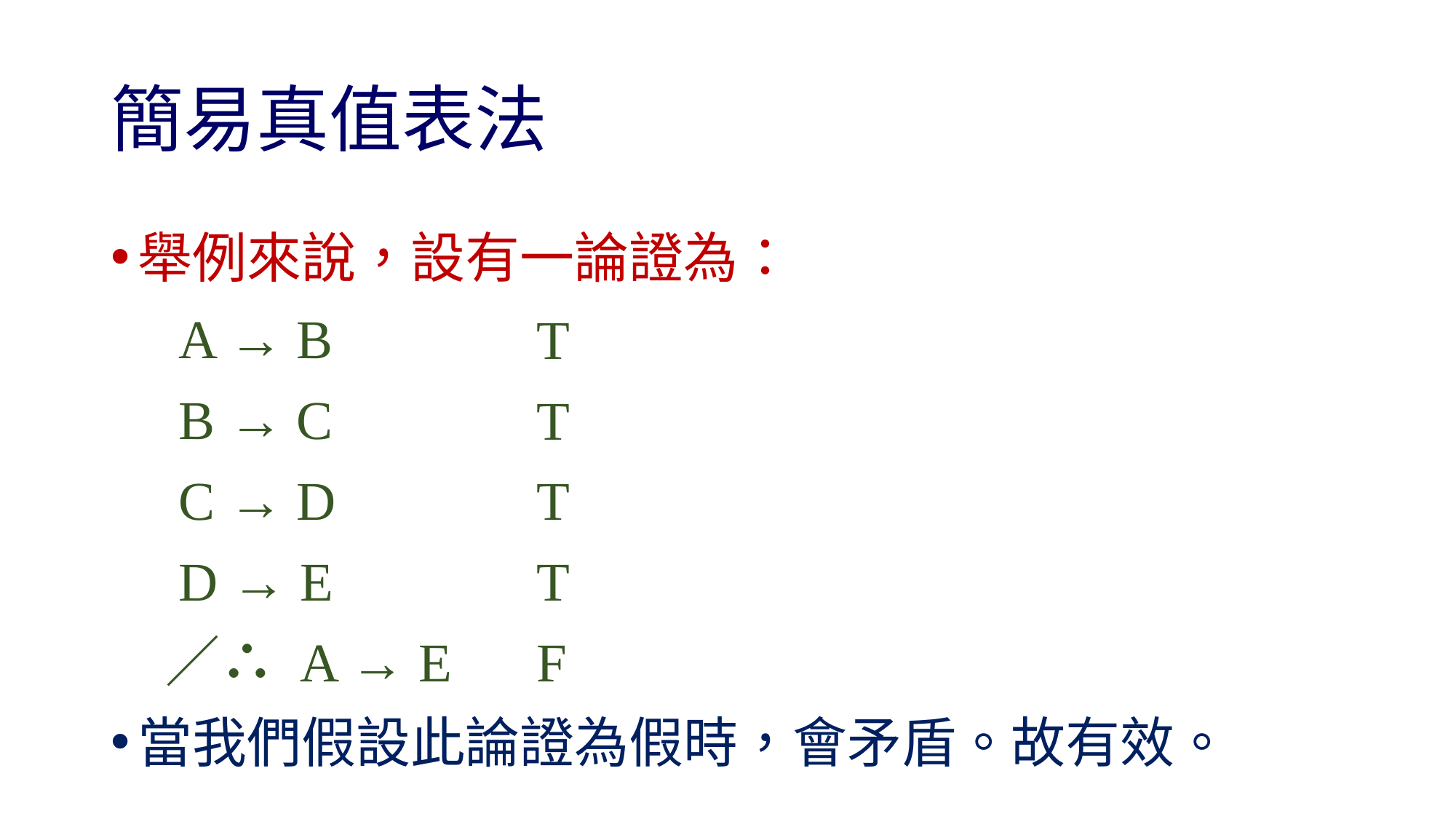

# 簡易真值表法
舉例來說，設有一論證為：
　A → B
　B → C
　C → D
　D → E
　／∴ A → E
當我們假設此論證為假時，會矛盾。故有效。

T
T
T
T
F